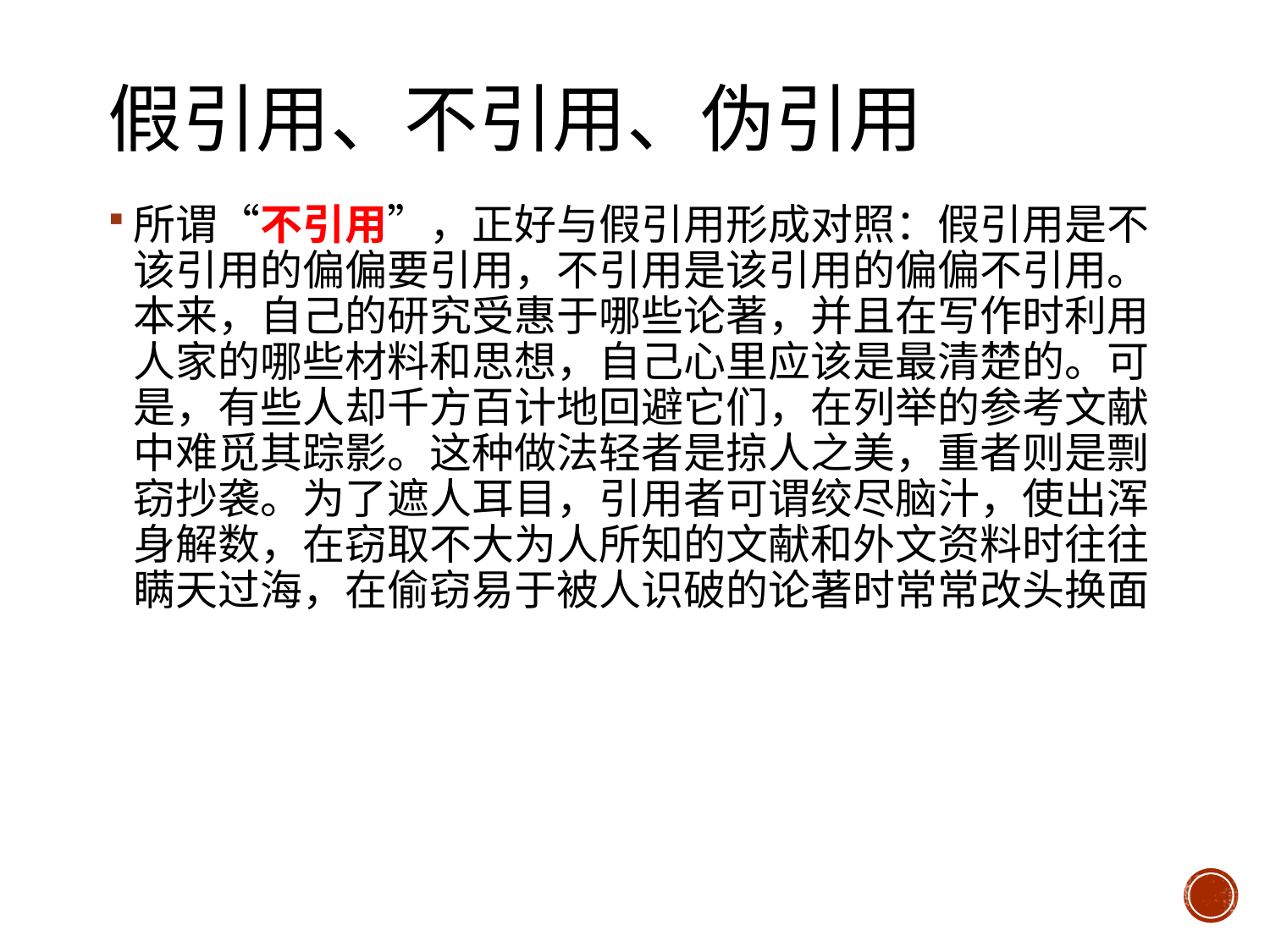

# 假引用、不引用、伪引用
所谓“不引用”，正好与假引用形成对照：假引用是不该引用的偏偏要引用，不引用是该引用的偏偏不引用。本来，自己的研究受惠于哪些论著，并且在写作时利用人家的哪些材料和思想，自己心里应该是最清楚的。可是，有些人却千方百计地回避它们，在列举的参考文献中难觅其踪影。这种做法轻者是掠人之美，重者则是剽窃抄袭。为了遮人耳目，引用者可谓绞尽脑汁，使出浑身解数，在窃取不大为人所知的文献和外文资料时往往瞒天过海，在偷窃易于被人识破的论著时常常改头换面